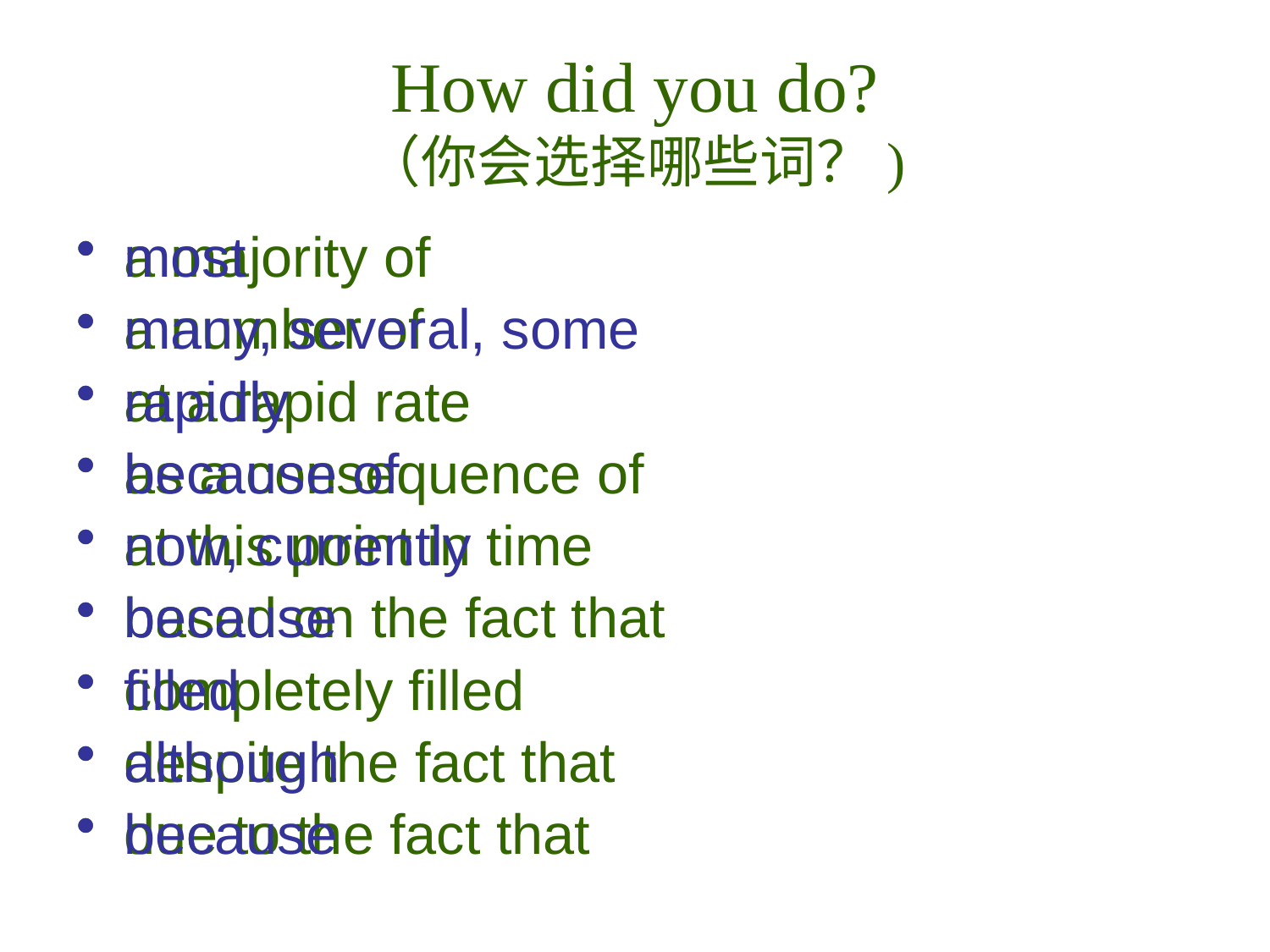

# How did you do? （你会选择哪些词？)
a majority of
a number of
at a rapid rate
as a consequence of
at this point in time
based on the fact that
completely filled
despite the fact that
due to the fact that
most
many, several, some
rapidly
because of
now, currently
because
filled
although
because